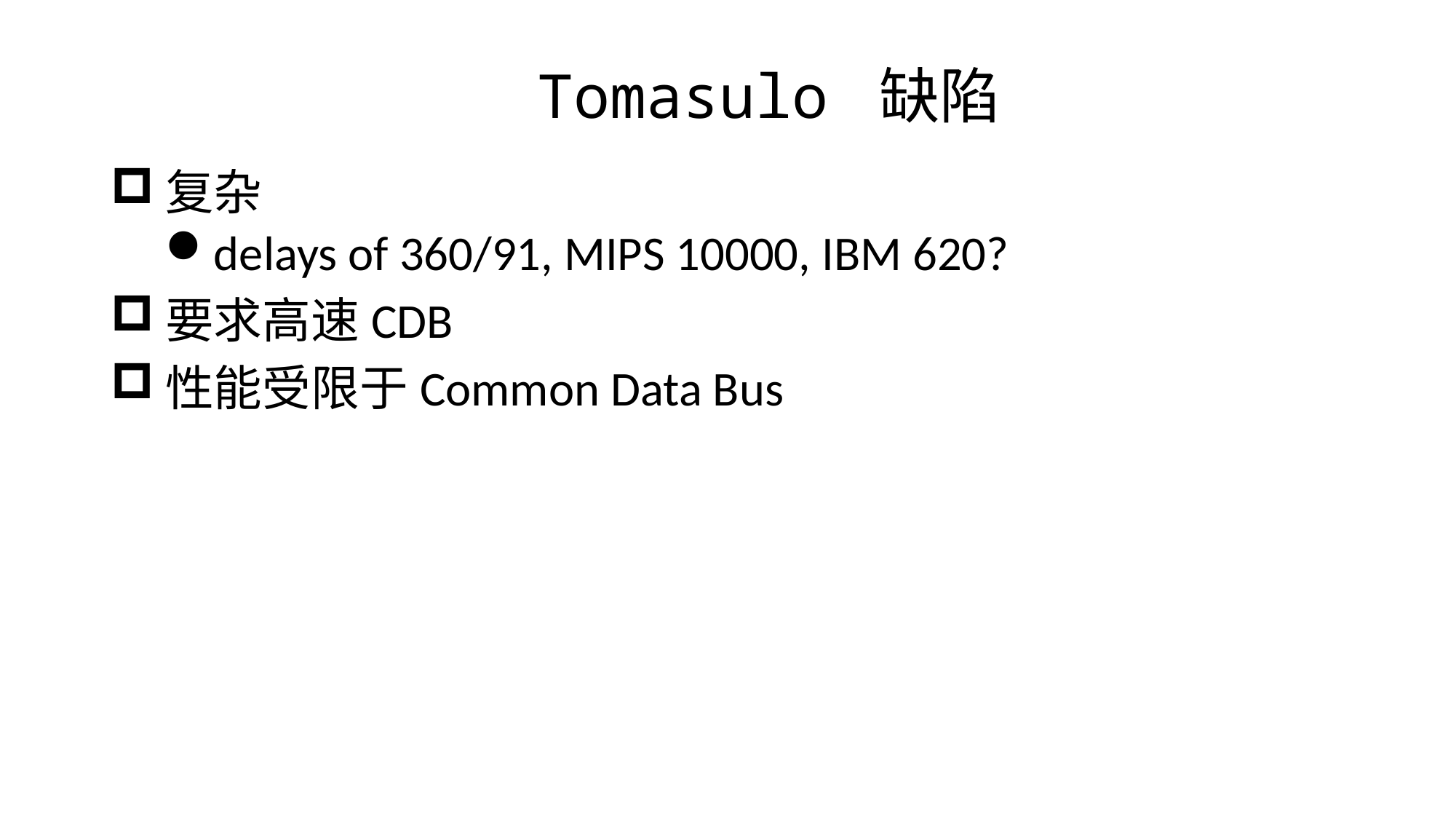

# Tomasulo 缺陷
复杂
delays of 360/91, MIPS 10000, IBM 620?
要求高速CDB
性能受限于Common Data Bus